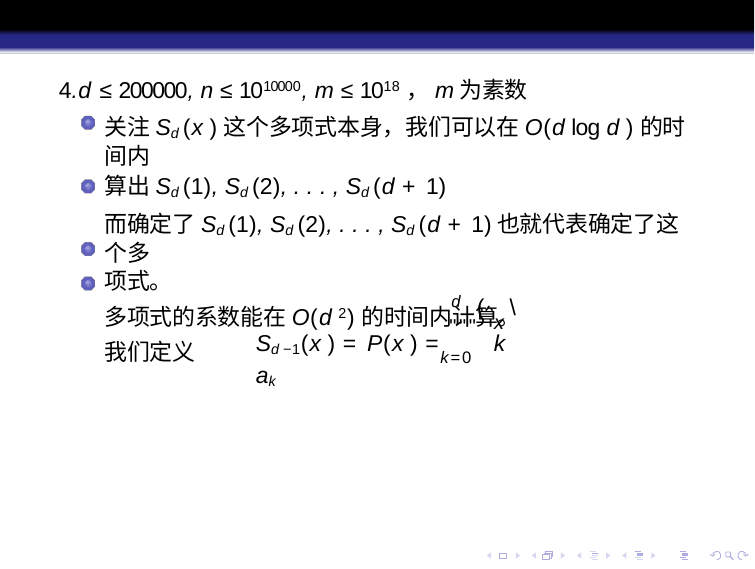

4.d ≤ 200000, n ≤ 1010000, m ≤ 1018，m为素数
关注Sd (x )这个多项式本身，我们可以在O(d log d )的时间内
算出Sd (1), Sd (2), . . . , Sd (d + 1)
而确定了Sd (1), Sd (2), . . . , Sd (d + 1)也就代表确定了这个多
项式。
多项式的系数能在O(d 2)的时间内计算。
我们定义
(x \
d
Sd −1(x ) = P(x ) = """	ak
k
k=0